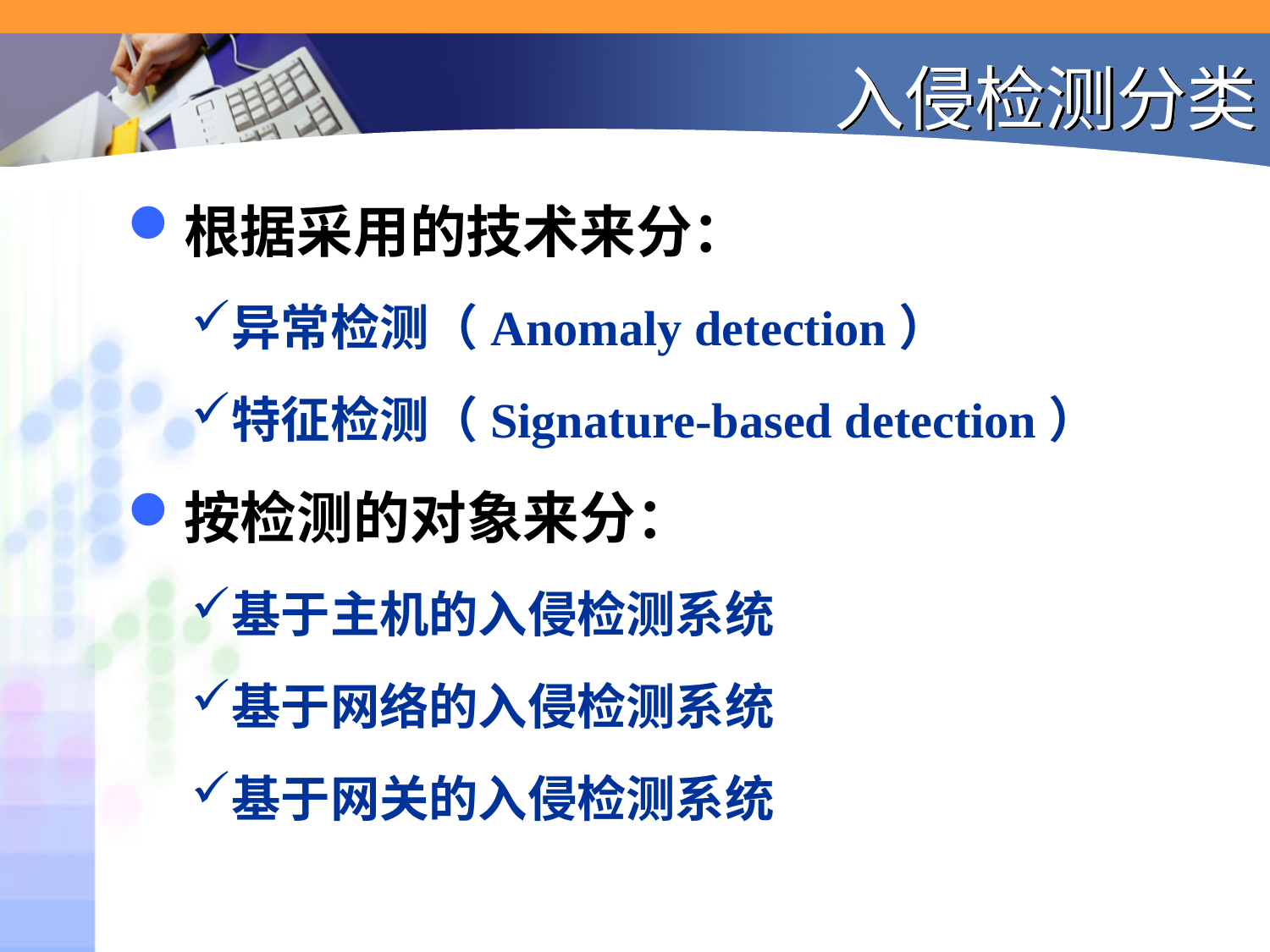

# 入侵检测分类
根据采用的技术来分：
异常检测（Anomaly detection）
特征检测（Signature-based detection）
按检测的对象来分：
基于主机的入侵检测系统
基于网络的入侵检测系统
基于网关的入侵检测系统